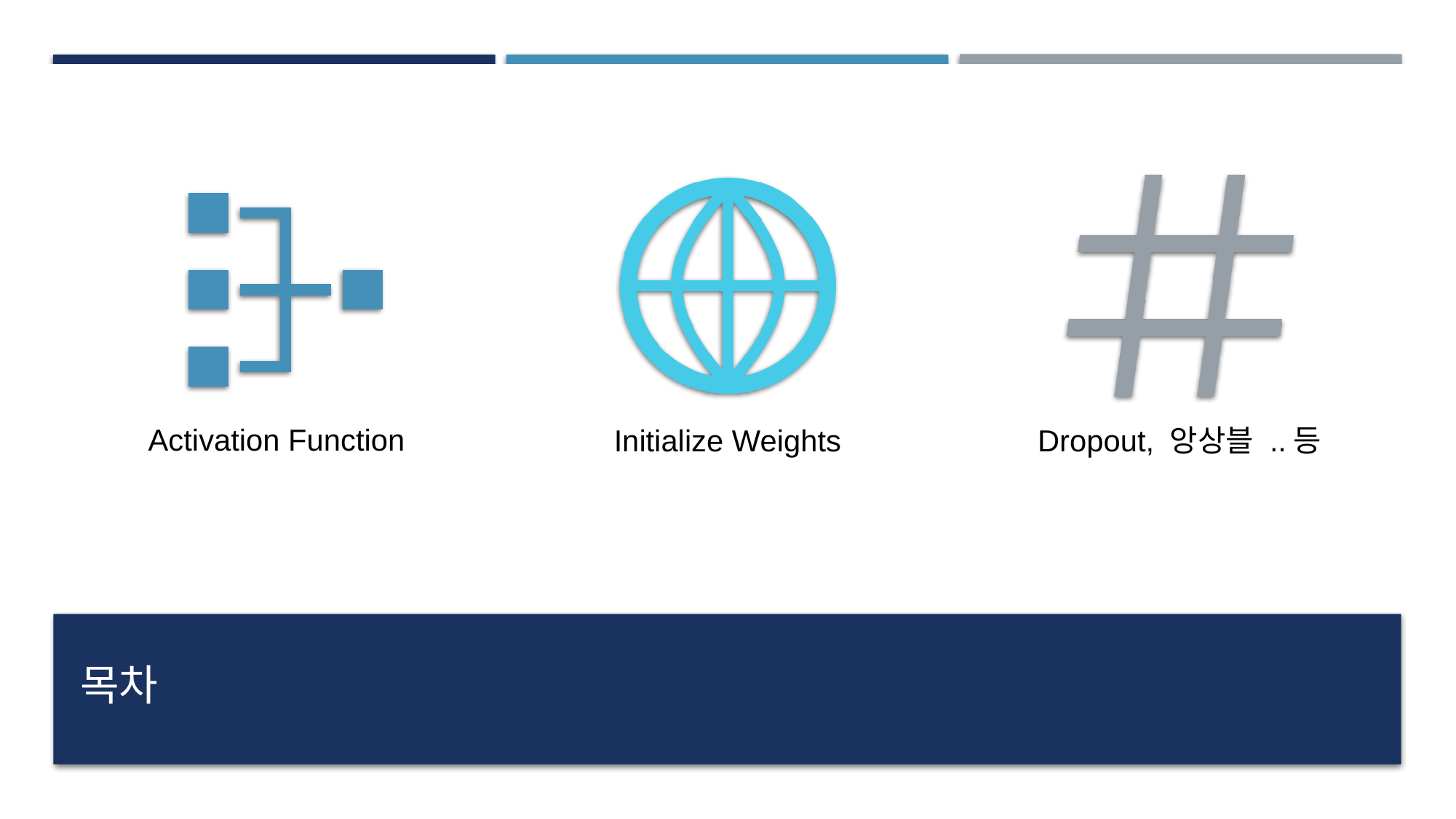

Activation Function
Initialize Weights
Dropout, 앙상블 ..등

# 목차